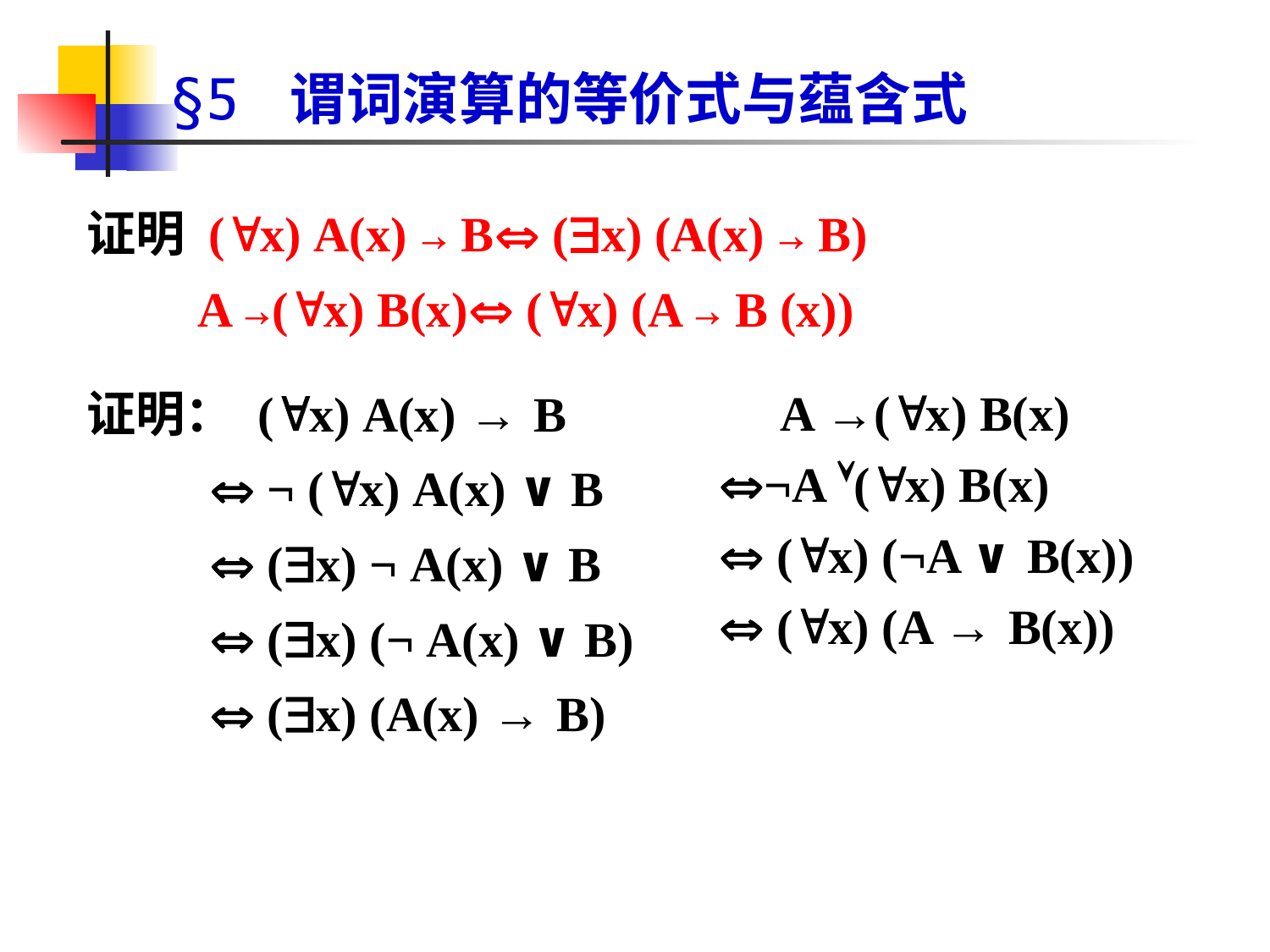

# §5  谓词演算的等价式与蕴含式
证明 (∀x) A(x) → B⇔ (∃x) (A(x) → B)
         A →(∀x) B(x)⇔ (∀x) (A → B (x))
      A →(∀x) B(x)
 ⇔¬A ∨(∀x) B(x)
 ⇔ (∀x) (¬A ∨ B(x))
 ⇔ (∀x) (A → B(x))

证明： (∀x) A(x) → B
          ⇔ ¬ (∀x) A(x) ∨ B
          ⇔ (∃x) ¬ A(x) ∨ B
          ⇔ (∃x) (¬ A(x) ∨ B)
          ⇔ (∃x) (A(x) → B)
64